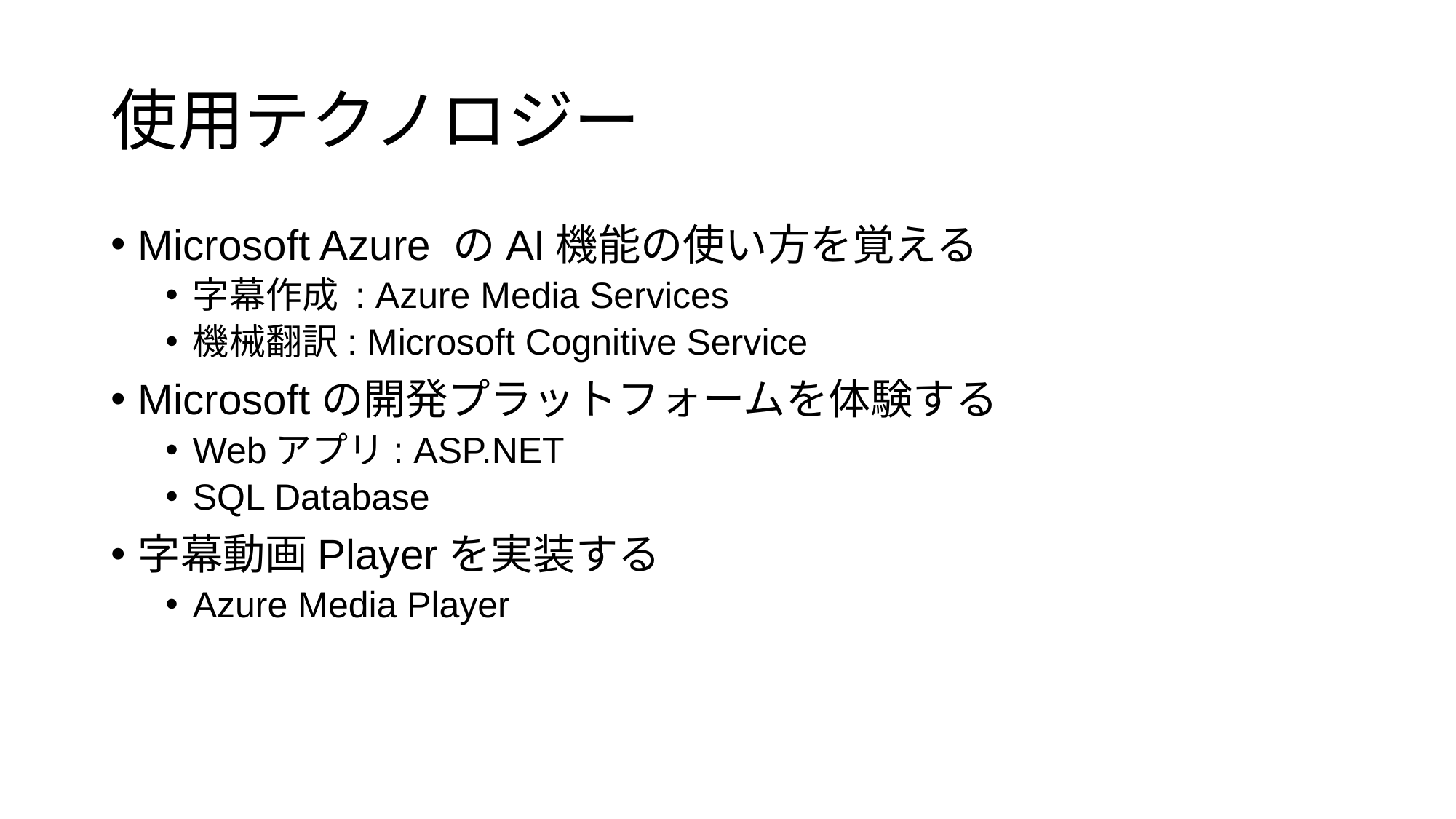

# 使用テクノロジー
Microsoft Azure のAI機能の使い方を覚える
字幕作成 : Azure Media Services
機械翻訳: Microsoft Cognitive Service
Microsoftの開発プラットフォームを体験する
Webアプリ: ASP.NET
SQL Database
字幕動画Playerを実装する
Azure Media Player